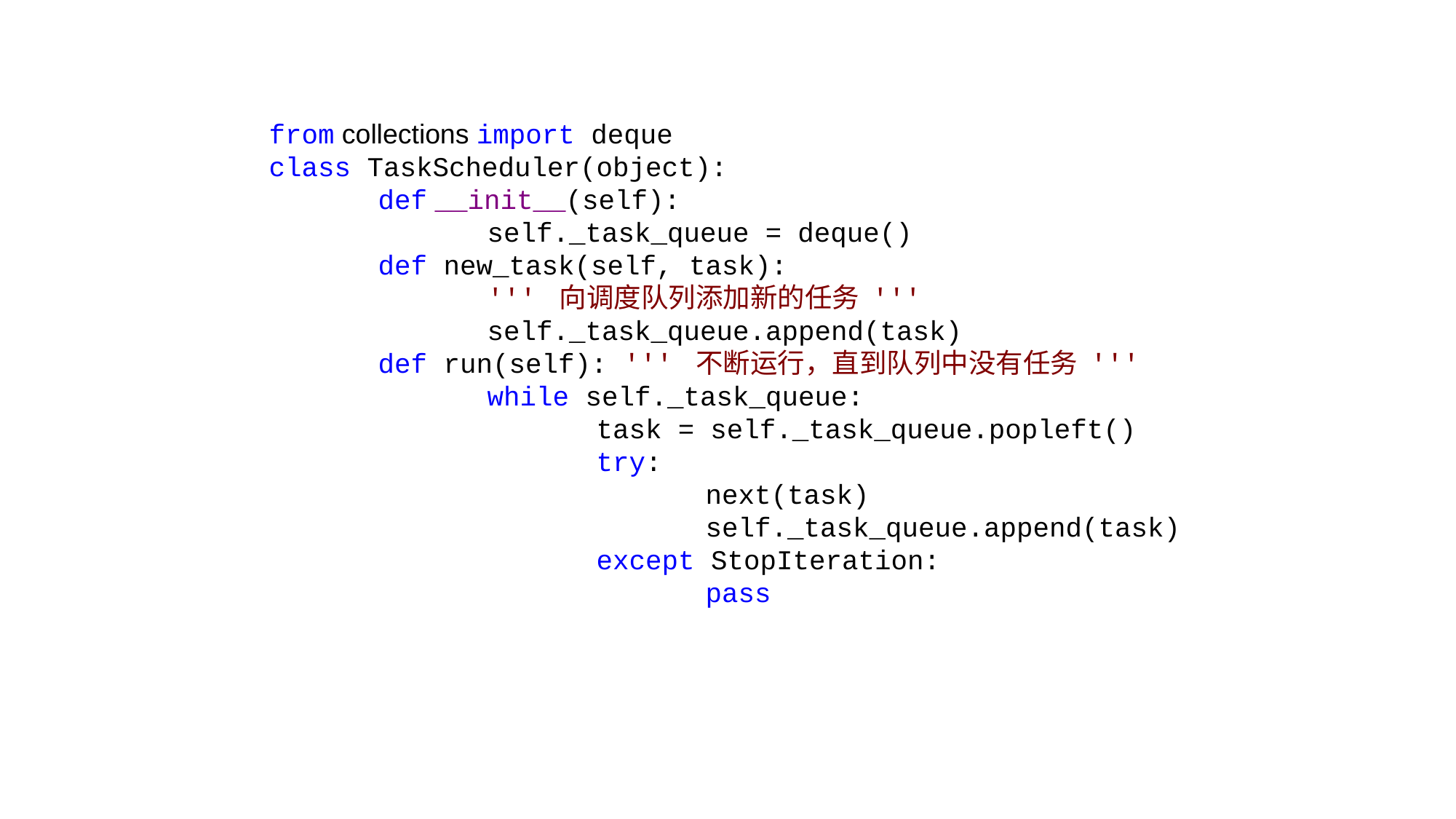

from collections import deque
class TaskScheduler(object):
	def __init__(self):
		self._task_queue = deque()
	def new_task(self, task):
		''' 向调度队列添加新的任务 '''
		self._task_queue.append(task)
	def run(self): ''' 不断运行，直到队列中没有任务 '''
		while self._task_queue:
			task = self._task_queue.popleft()
			try:
				next(task)
				self._task_queue.append(task)
			except StopIteration:
				pass